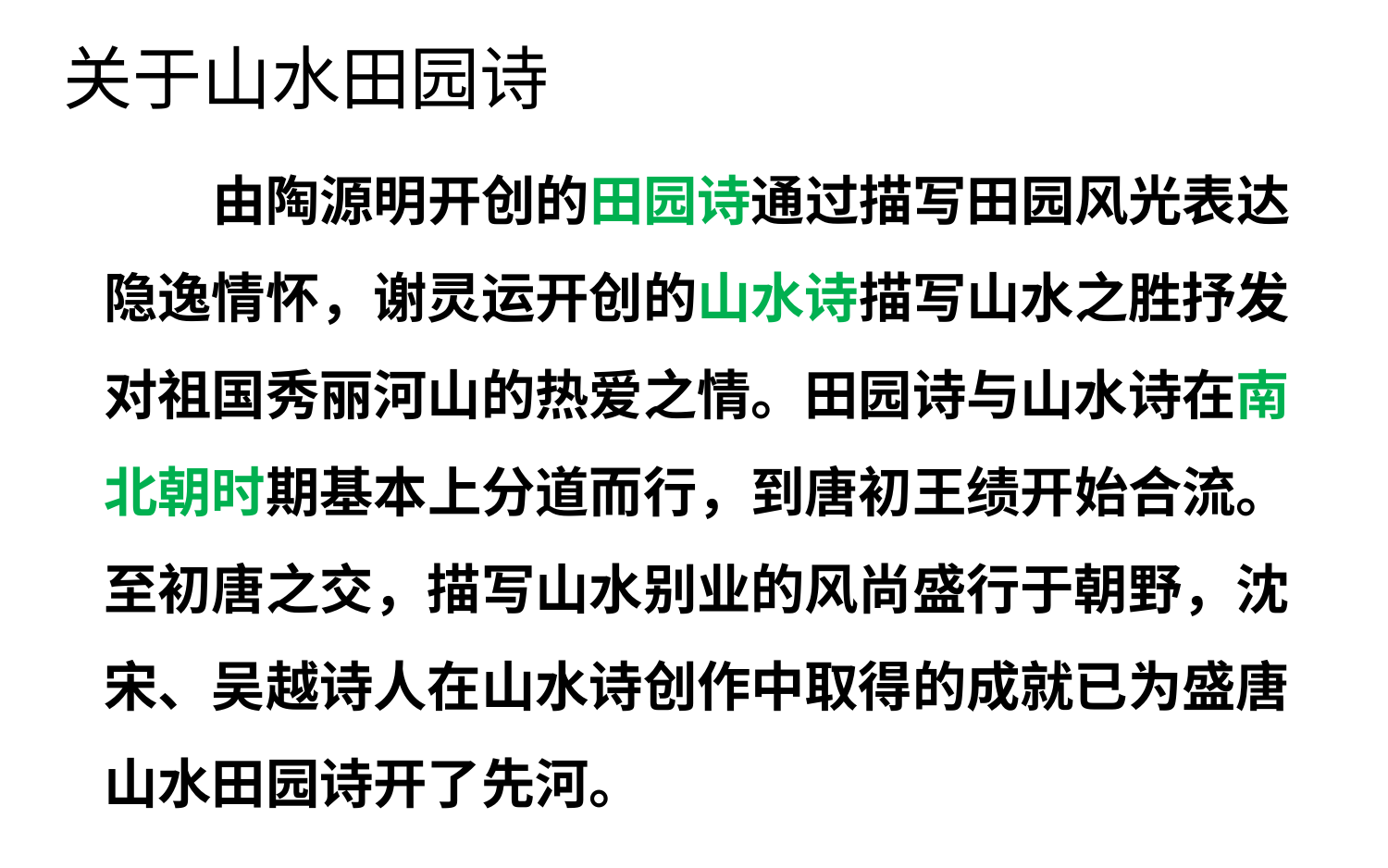

# 关于山水田园诗
            由陶源明开创的田园诗通过描写田园风光表达隐逸情怀，谢灵运开创的山水诗描写山水之胜抒发对祖国秀丽河山的热爱之情。田园诗与山水诗在南北朝时期基本上分道而行，到唐初王绩开始合流。至初唐之交，描写山水别业的风尚盛行于朝野，沈宋、吴越诗人在山水诗创作中取得的成就已为盛唐山水田园诗开了先河。